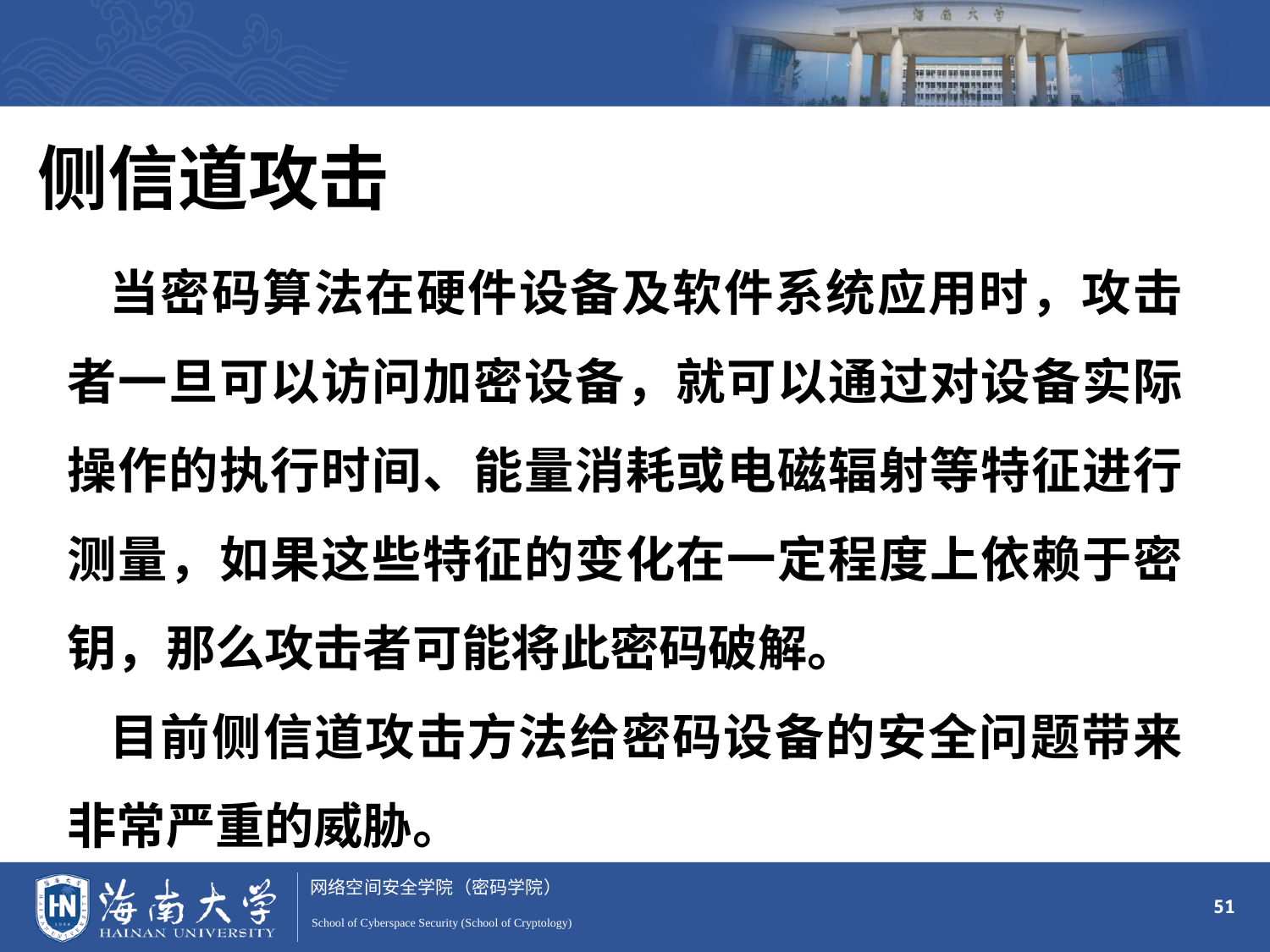

侧信道攻击
当密码算法在硬件设备及软件系统应用时，攻击者一旦可以访问加密设备，就可以通过对设备实际操作的执行时间、能量消耗或电磁辐射等特征进行测量，如果这些特征的变化在一定程度上依赖于密钥，那么攻击者可能将此密码破解。
目前侧信道攻击方法给密码设备的安全问题带来非常严重的威胁。
51